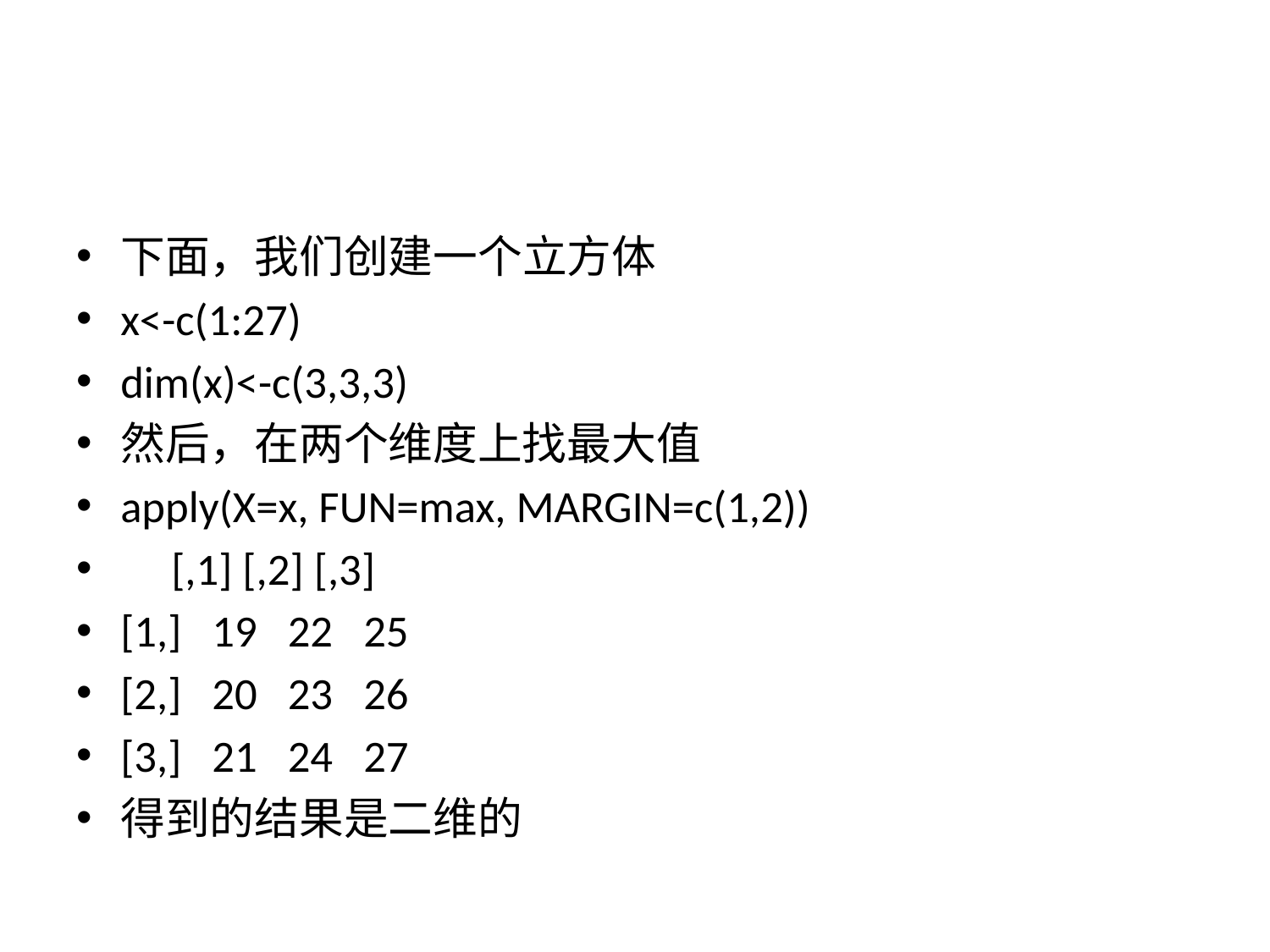

#
下面，我们创建一个立方体
x<-c(1:27)
dim(x)<-c(3,3,3)
然后，在两个维度上找最大值
apply(X=x, FUN=max, MARGIN=c(1,2))
     [,1] [,2] [,3]
[1,]   19   22   25
[2,]   20   23   26
[3,]   21   24   27
得到的结果是二维的